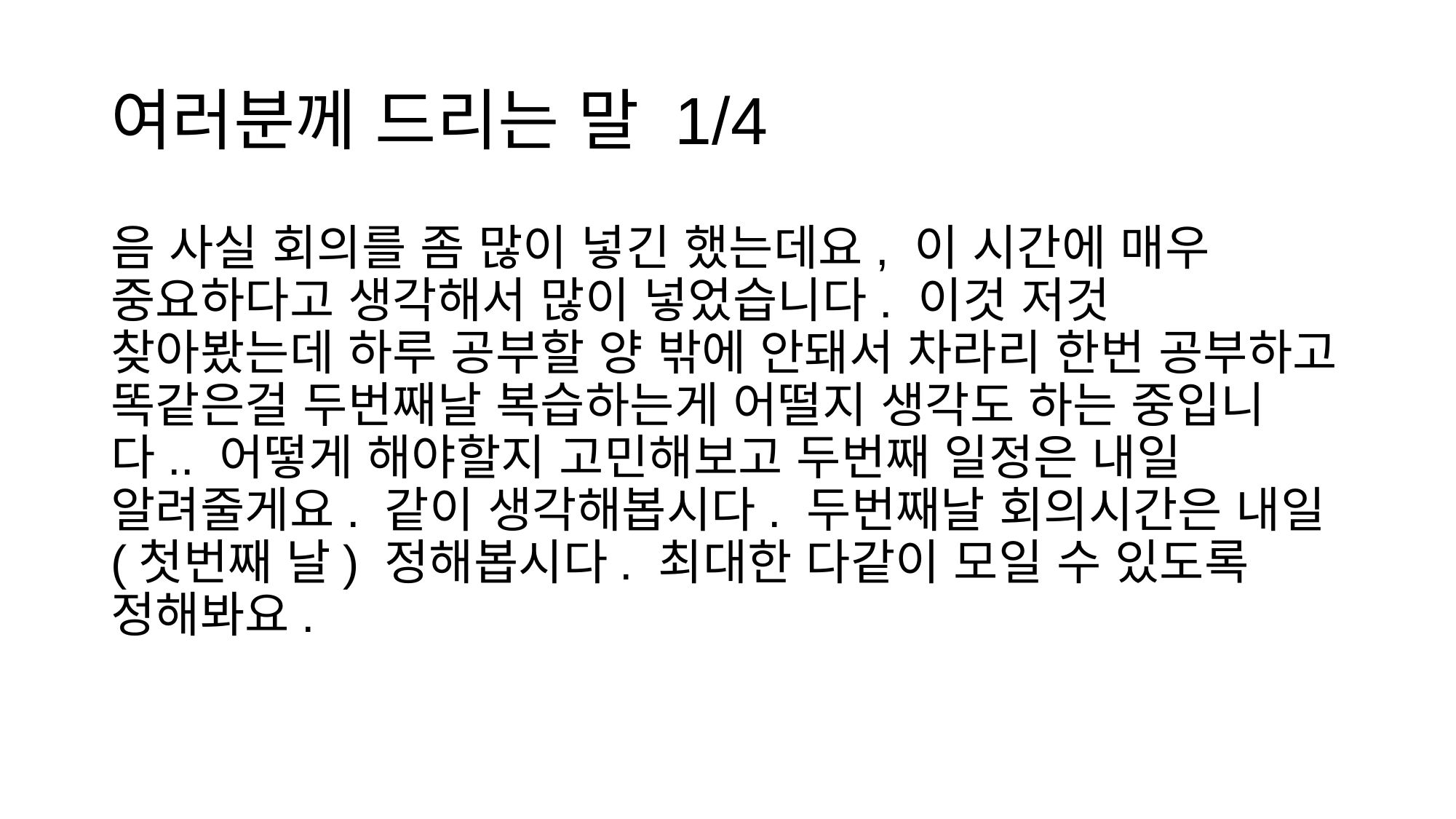

# 여러분께 드리는 말 1/4
음 사실 회의를 좀 많이 넣긴 했는데요, 이 시간에 매우 중요하다고 생각해서 많이 넣었습니다. 이것 저것 찾아봤는데 하루 공부할 양 밖에 안돼서 차라리 한번 공부하고 똑같은걸 두번째날 복습하는게 어떨지 생각도 하는 중입니다.. 어떻게 해야할지 고민해보고 두번째 일정은 내일 알려줄게요. 같이 생각해봅시다. 두번째날 회의시간은 내일(첫번째 날) 정해봅시다. 최대한 다같이 모일 수 있도록 정해봐요.